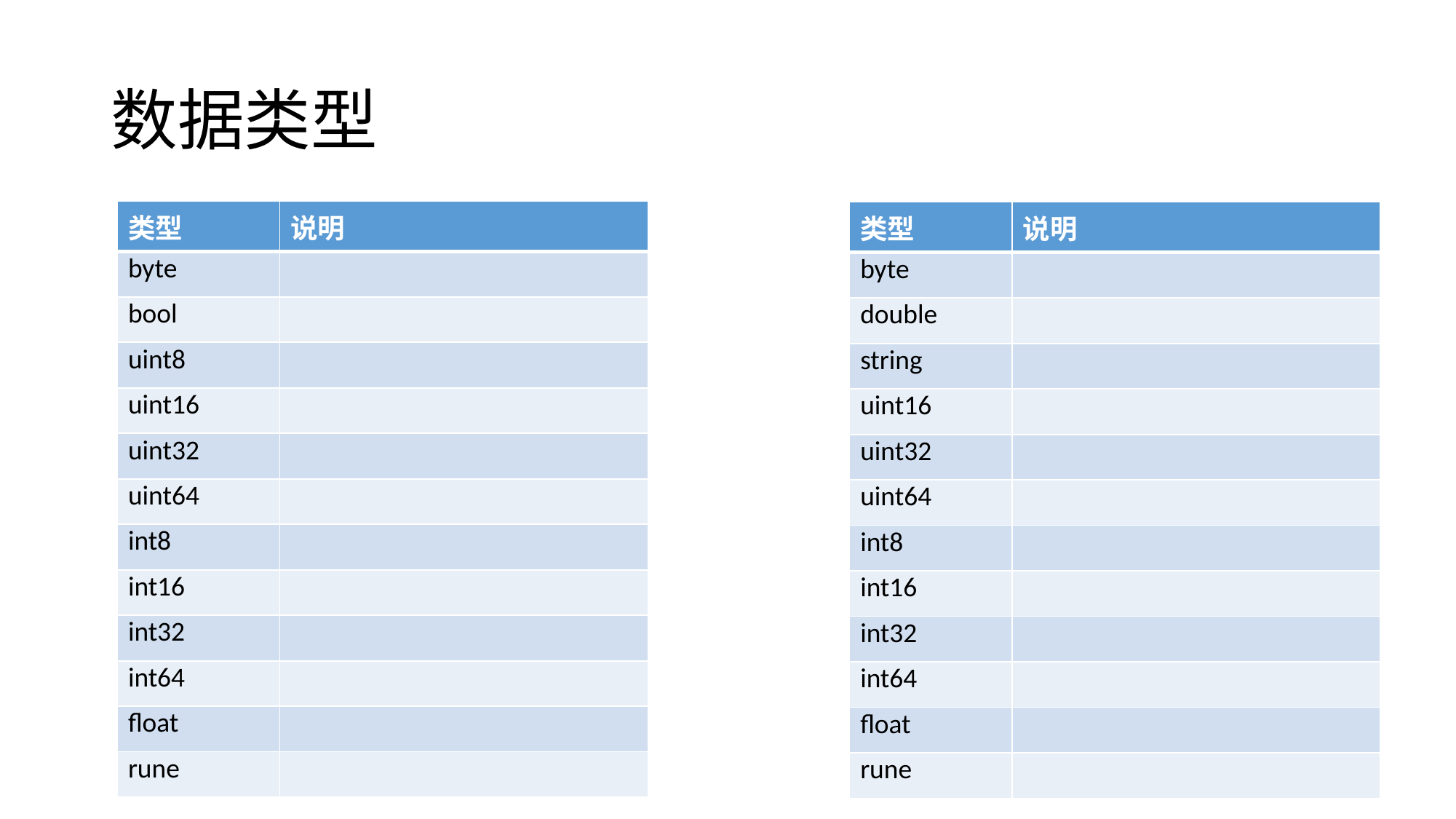

# 数据类型
| 类型 | 说明 |
| --- | --- |
| byte |  |
| bool |  |
| uint8 |  |
| uint16 |  |
| uint32 |  |
| uint64 |  |
| int8 |  |
| int16 |  |
| int32 |  |
| int64 |  |
| float |  |
| rune |  |
| 类型 | 说明 |
| --- | --- |
| byte |  |
| double |  |
| string |  |
| uint16 |  |
| uint32 |  |
| uint64 |  |
| int8 |  |
| int16 |  |
| int32 |  |
| int64 |  |
| float |  |
| rune |  |